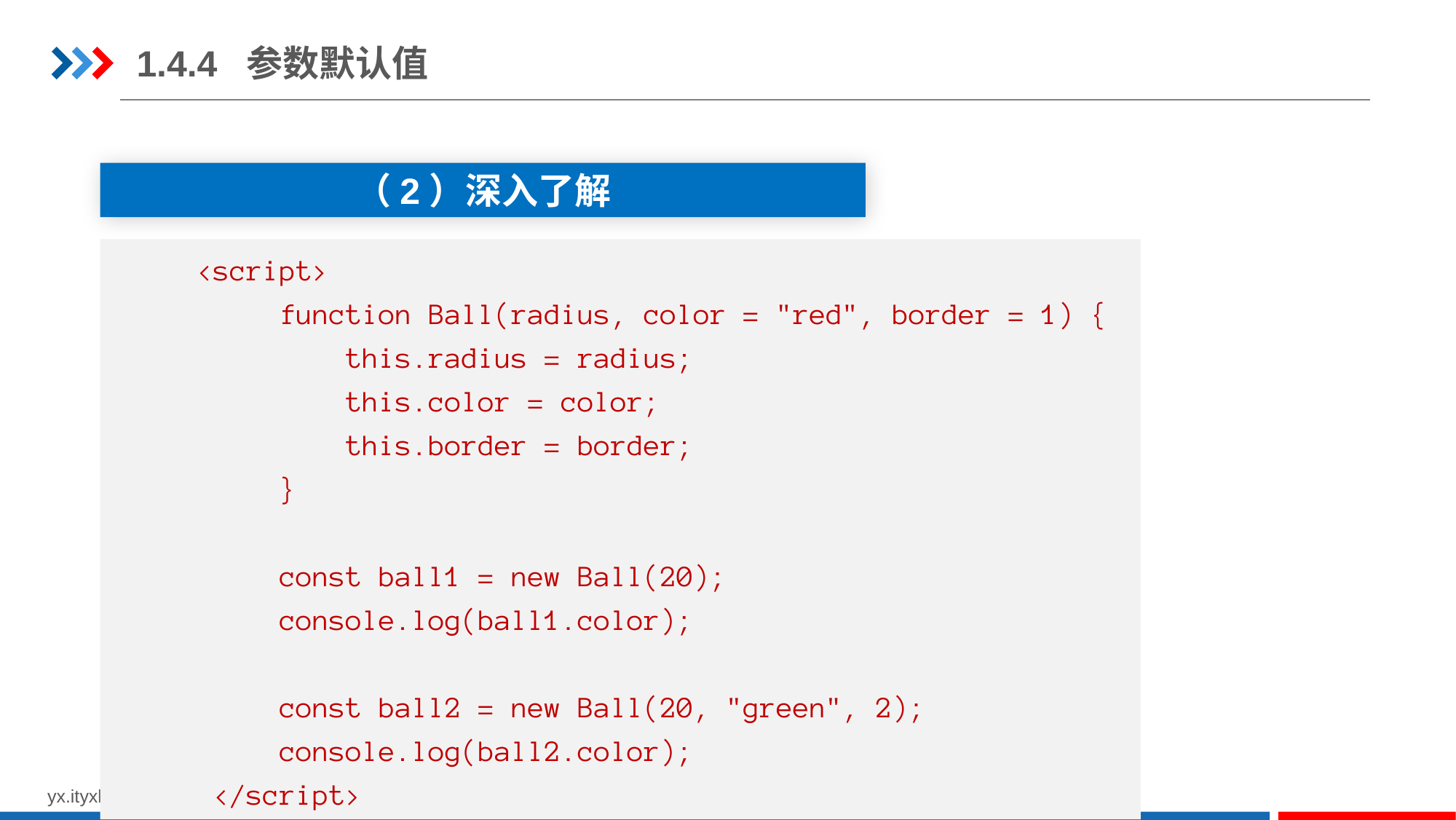

1.4.4  参数默认值
（2）深入了解
   <script>
        function Ball(radius, color = "red", border = 1) {
            this.radius = radius;
            this.color = color;
            this.border = border;
        }

        const ball1 = new Ball(20);
        console.log(ball1.color);

        const ball2 = new Ball(20, "green", 2);
        console.log(ball2.color);
    </script>